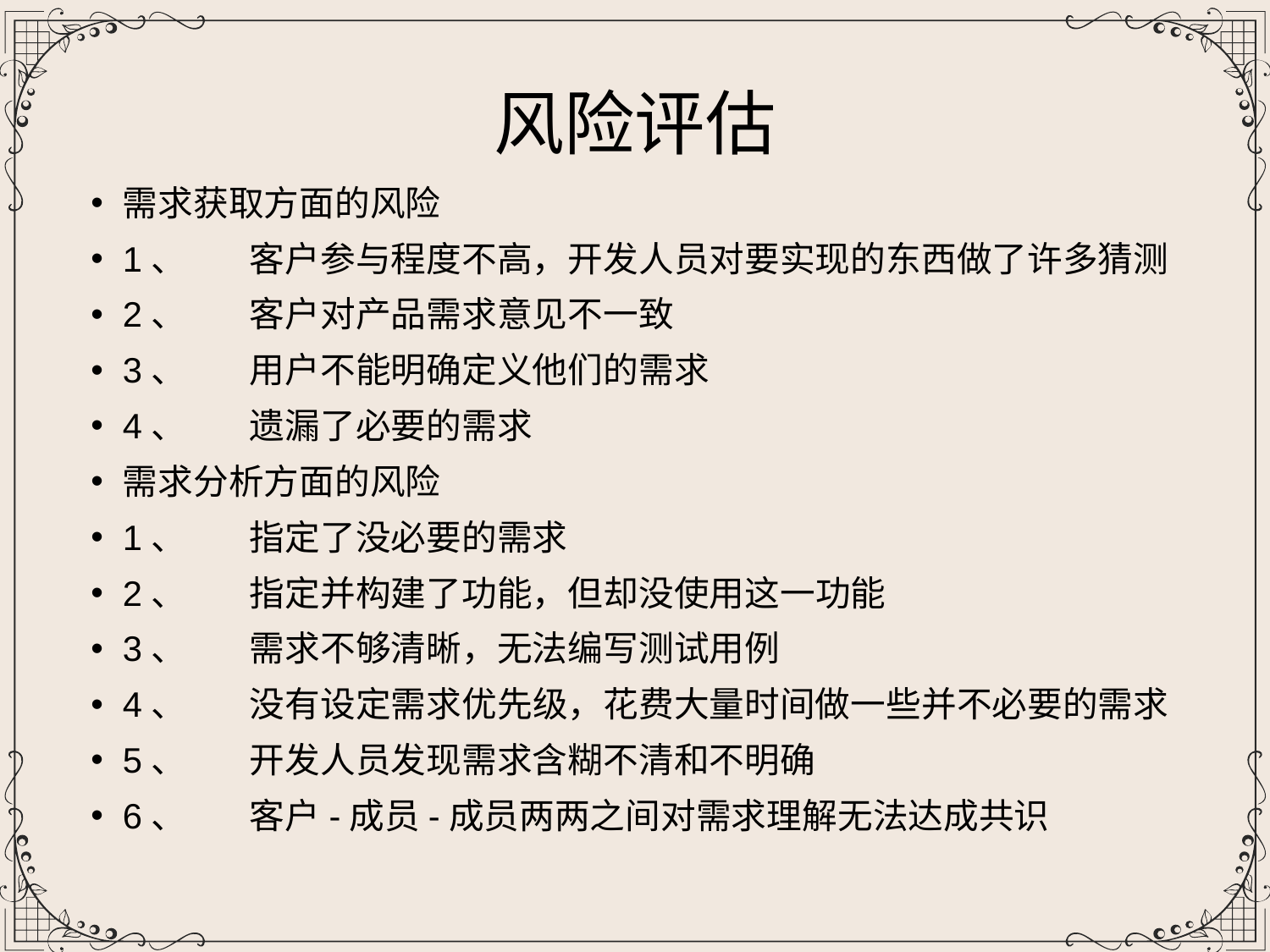

风险评估
需求获取方面的风险
1、	客户参与程度不高，开发人员对要实现的东西做了许多猜测
2、	客户对产品需求意见不一致
3、	用户不能明确定义他们的需求
4、	遗漏了必要的需求
需求分析方面的风险
1、	指定了没必要的需求
2、	指定并构建了功能，但却没使用这一功能
3、	需求不够清晰，无法编写测试用例
4、	没有设定需求优先级，花费大量时间做一些并不必要的需求
5、	开发人员发现需求含糊不清和不明确
6、	客户-成员-成员两两之间对需求理解无法达成共识